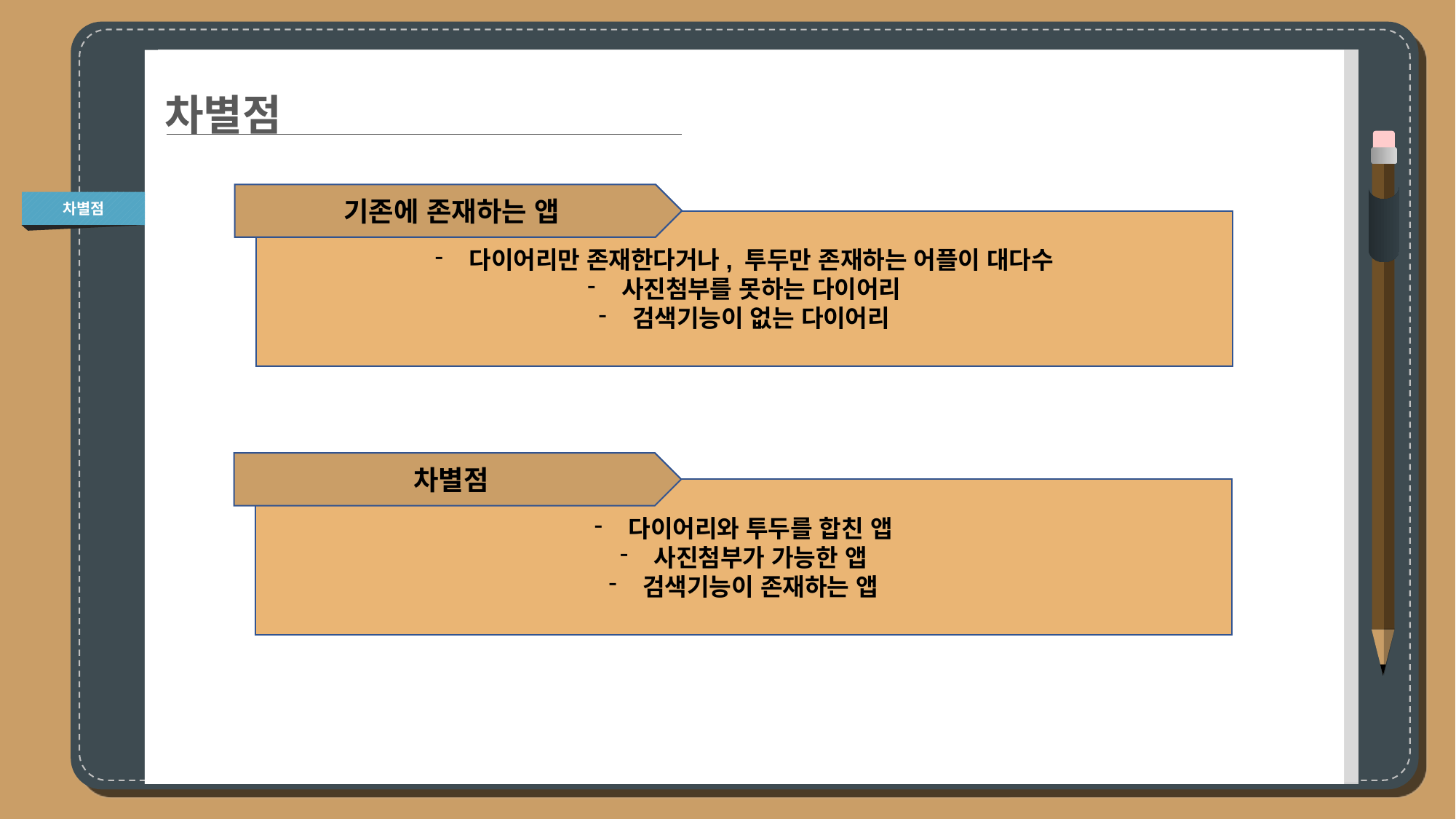

차별점
기존에 존재하는 앱
차별점

다이어리만 존재한다거나, 투두만 존재하는 어플이 대다수
사진첨부를 못하는 다이어리
검색기능이 없는 다이어리
차별점
다이어리와 투두를 합친 앱
사진첨부가 가능한 앱
검색기능이 존재하는 앱